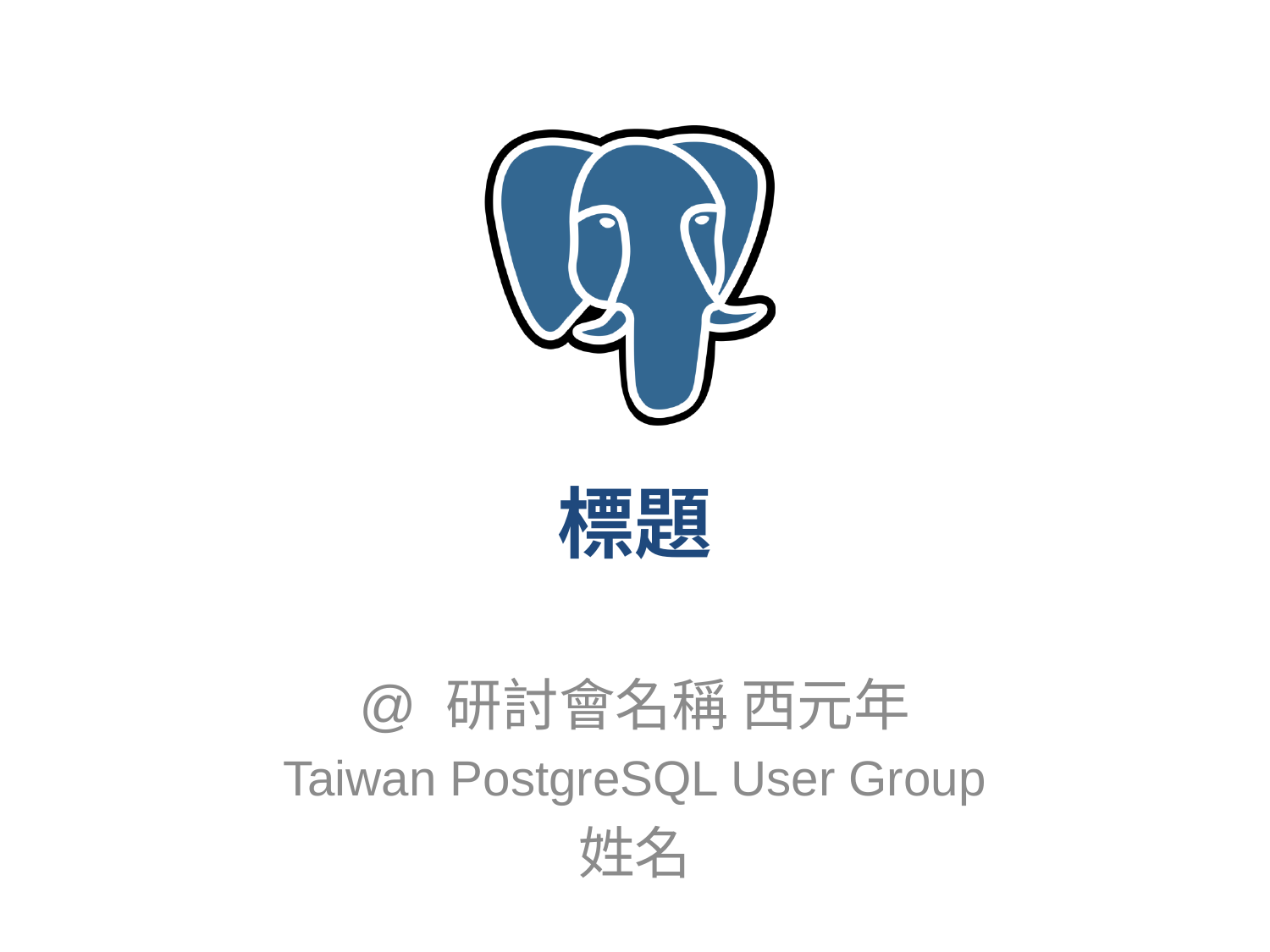

# 標題
@ 研討會名稱 西元年
Taiwan PostgreSQL User Group
姓名